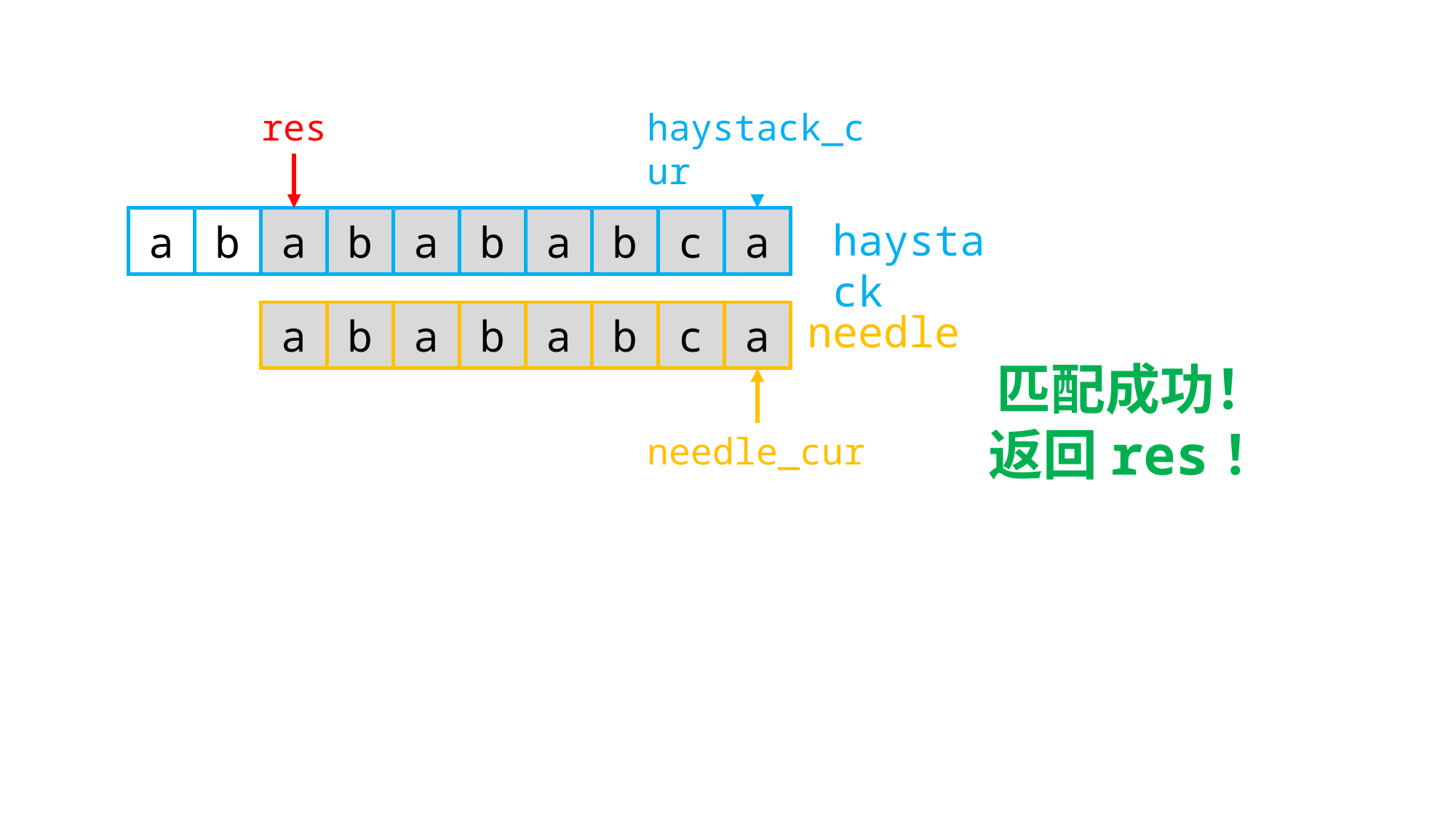

res
haystack_cur
a
b
a
b
a
b
a
b
c
a
haystack
needle
a
b
a
b
a
b
c
a
匹配成功！
返回res！
needle_cur